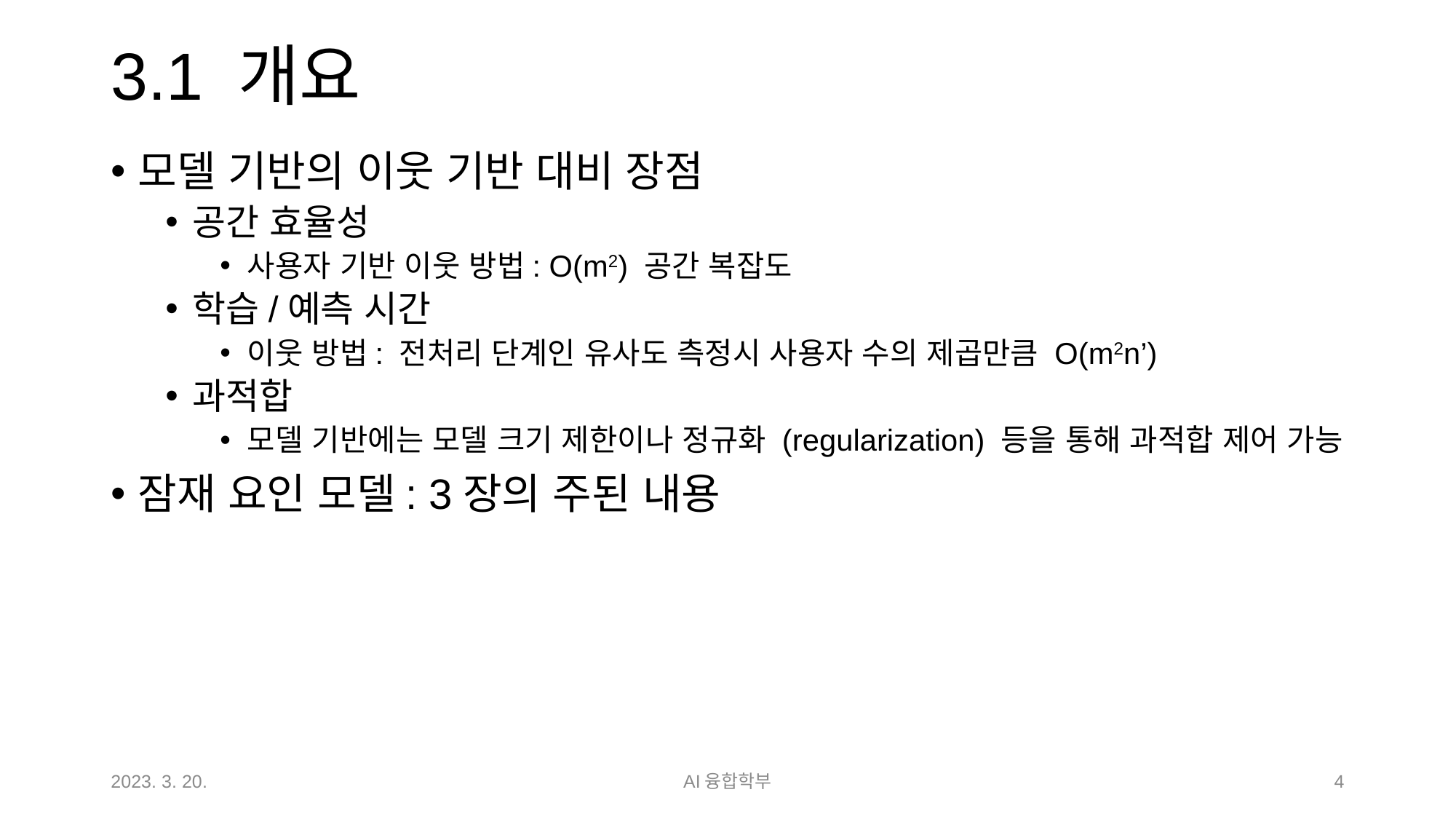

# 3.1 개요
모델 기반의 이웃 기반 대비 장점
공간 효율성
사용자 기반 이웃 방법: O(m2) 공간 복잡도
학습/예측 시간
이웃 방법: 전처리 단계인 유사도 측정시 사용자 수의 제곱만큼 O(m2n’)
과적합
모델 기반에는 모델 크기 제한이나 정규화 (regularization) 등을 통해 과적합 제어 가능
잠재 요인 모델: 3장의 주된 내용
2023. 3. 20.
AI융합학부
4